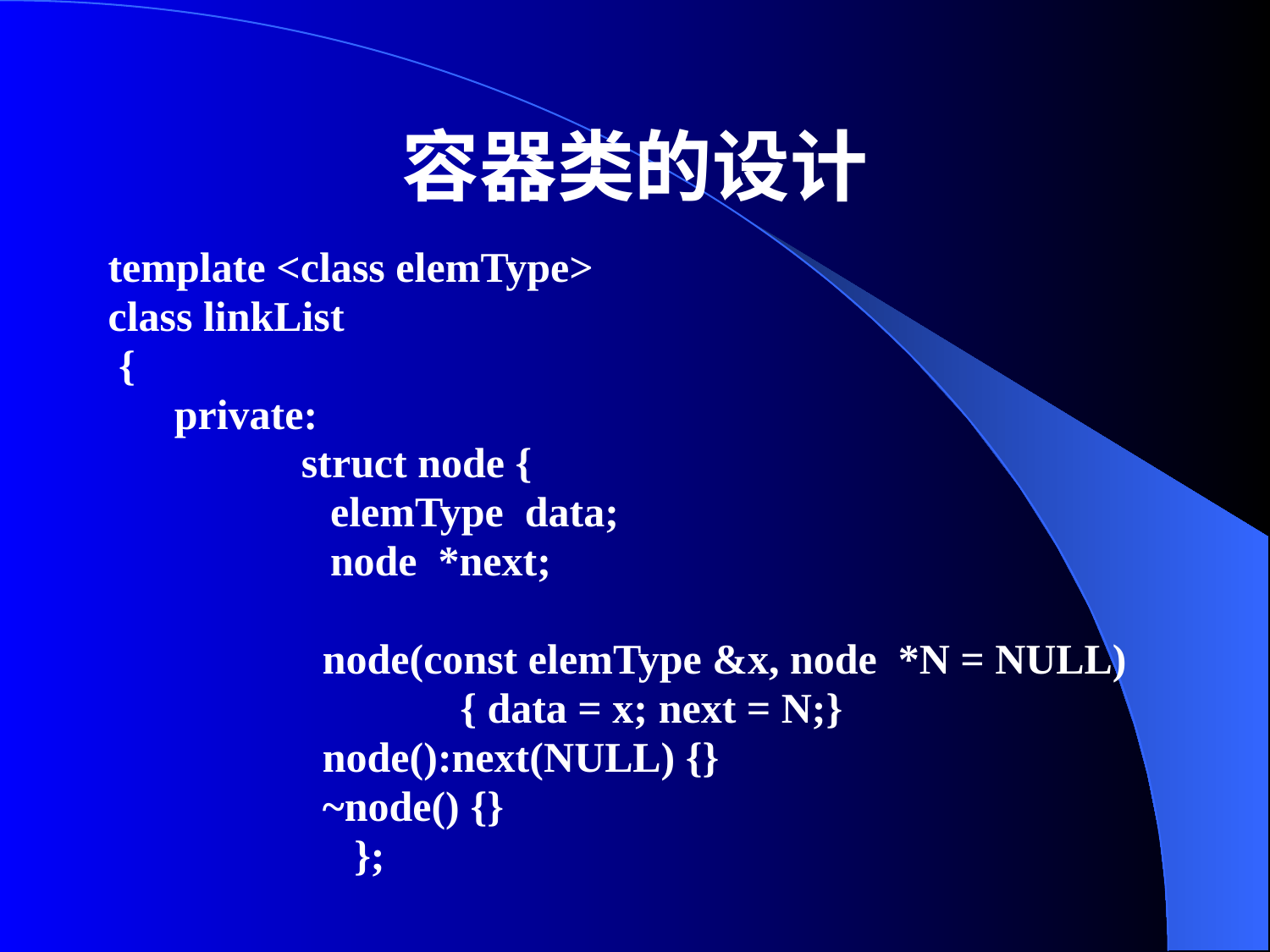

# 容器类的设计
template <class elemType>
class linkList
 {
	private:
		struct node {
                     elemType  data;
                     node  *next;

 	              node(const elemType &x, node  *N = NULL)
		   	   { data = x; next = N;}
	              node():next(NULL) {}
	              ~node() {}
		     };